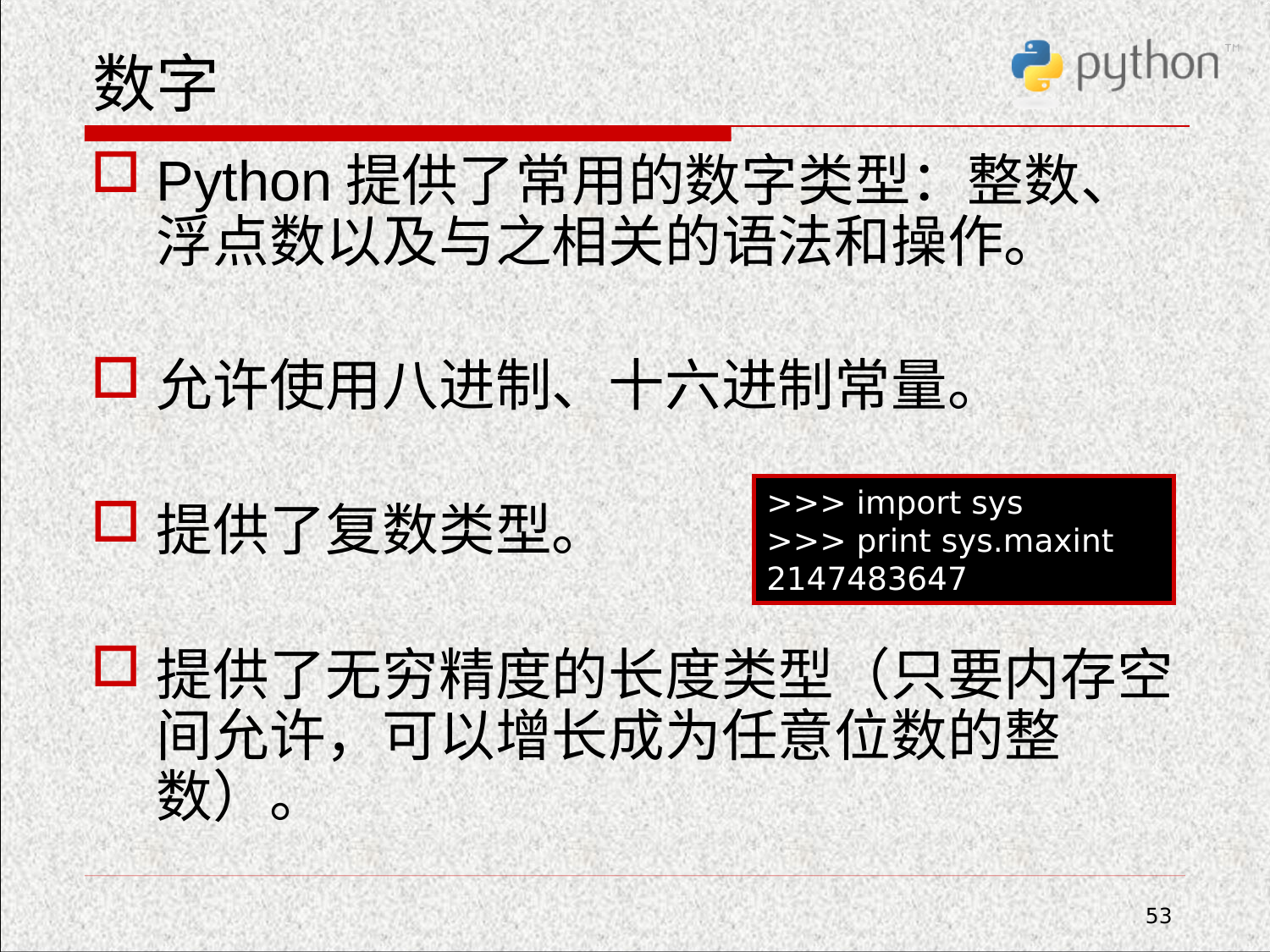

# 数字
Python提供了常用的数字类型：整数、浮点数以及与之相关的语法和操作。

允许使用八进制、十六进制常量。

提供了复数类型。

提供了无穷精度的长度类型（只要内存空间允许，可以增长成为任意位数的整数）。
>>> import sys
>>> print sys.maxint
2147483647
53